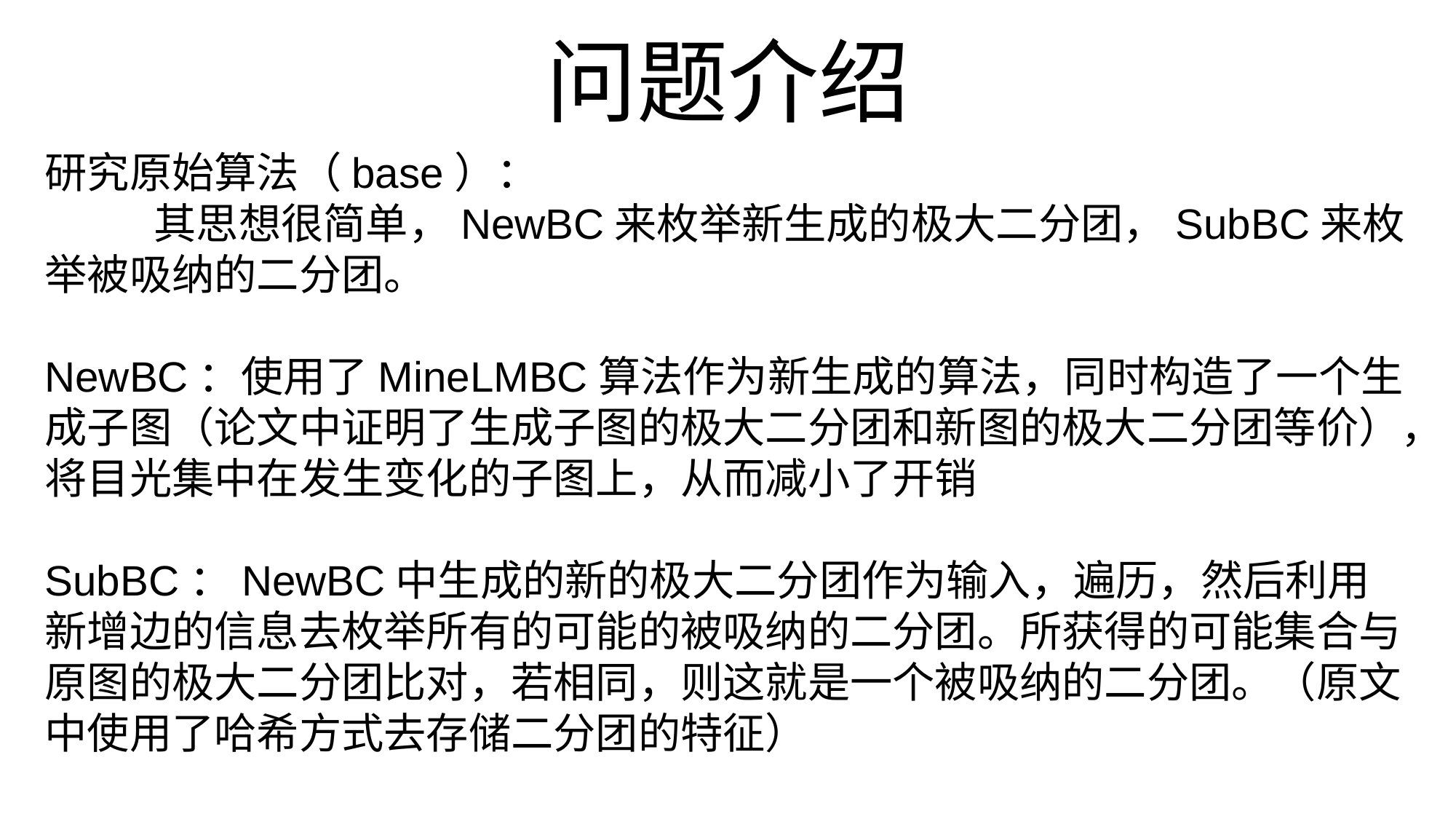

# 问题介绍
研究原始算法（base）：
	其思想很简单，NewBC来枚举新生成的极大二分团，SubBC来枚举被吸纳的二分团。

NewBC：使用了MineLMBC算法作为新生成的算法，同时构造了一个生成子图（论文中证明了生成子图的极大二分团和新图的极大二分团等价），将目光集中在发生变化的子图上，从而减小了开销

SubBC：NewBC中生成的新的极大二分团作为输入，遍历，然后利用新增边的信息去枚举所有的可能的被吸纳的二分团。所获得的可能集合与原图的极大二分团比对，若相同，则这就是一个被吸纳的二分团。（原文中使用了哈希方式去存储二分团的特征）